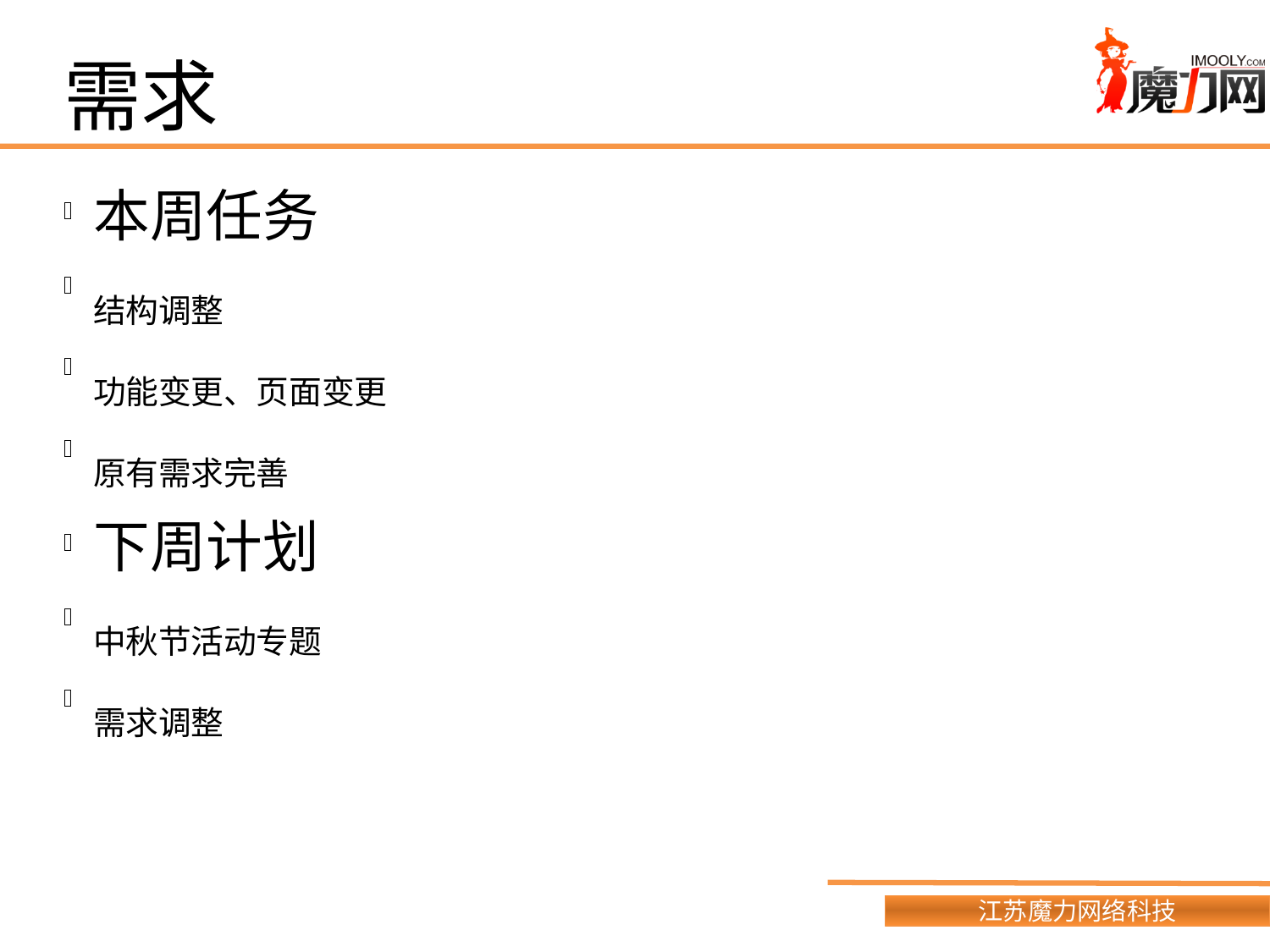

需求

本周任务
结构调整
功能变更、页面变更
原有需求完善

下周计划
中秋节活动专题
需求调整